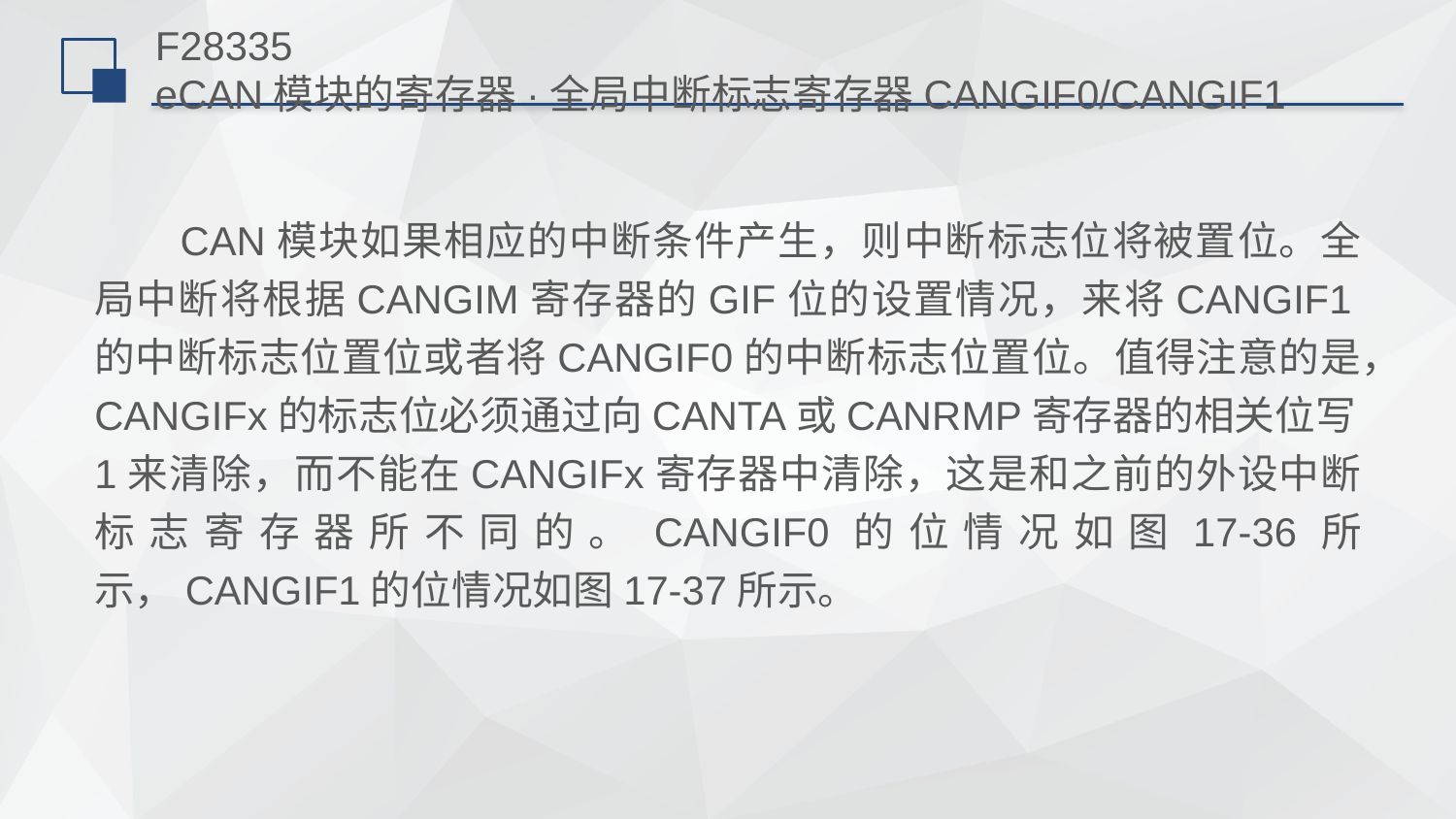

# F28335 eCAN模块的寄存器·全局中断标志寄存器CANGIF0/CANGIF1
CAN模块如果相应的中断条件产生，则中断标志位将被置位。全局中断将根据CANGIM寄存器的GIF位的设置情况，来将CANGIF1的中断标志位置位或者将CANGIF0的中断标志位置位。值得注意的是，CANGIFx的标志位必须通过向CANTA或CANRMP寄存器的相关位写1来清除，而不能在CANGIFx寄存器中清除，这是和之前的外设中断标志寄存器所不同的。CANGIF0的位情况如图17-36所示，CANGIF1的位情况如图17-37所示。